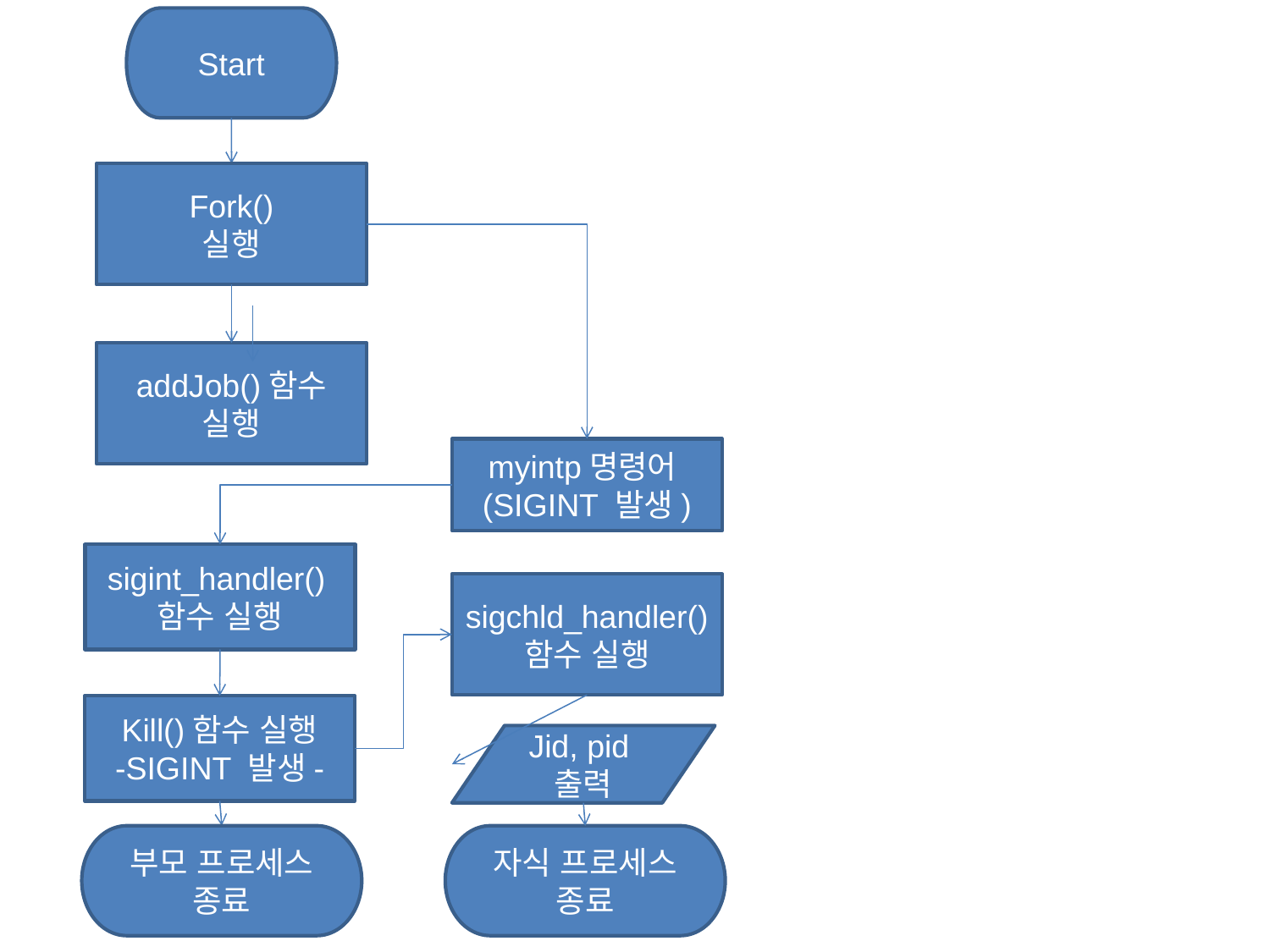

Start
Fork()
실행
addJob()함수
실행
myintp명령어
(SIGINT 발생)
sigint_handler()함수 실행
sigchld_handler()
함수 실행
Kill()함수 실행
-SIGINT 발생-
Jid, pid
출력
부모 프로세스 종료
자식 프로세스 종료